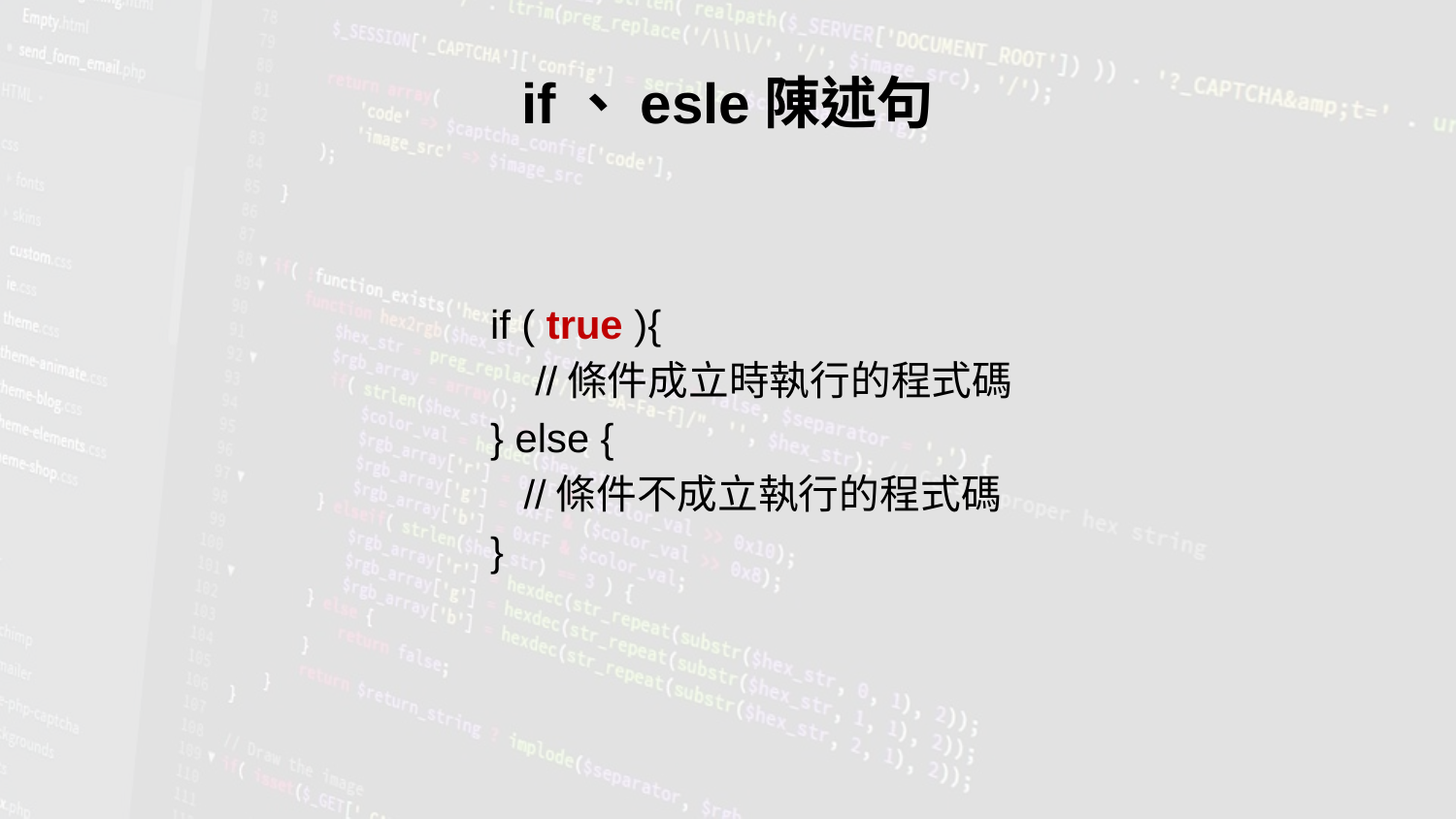

# if、esle陳述句
if ( true ){
    //條件成立時執行的程式碼
} else {
   //條件不成立執行的程式碼
}